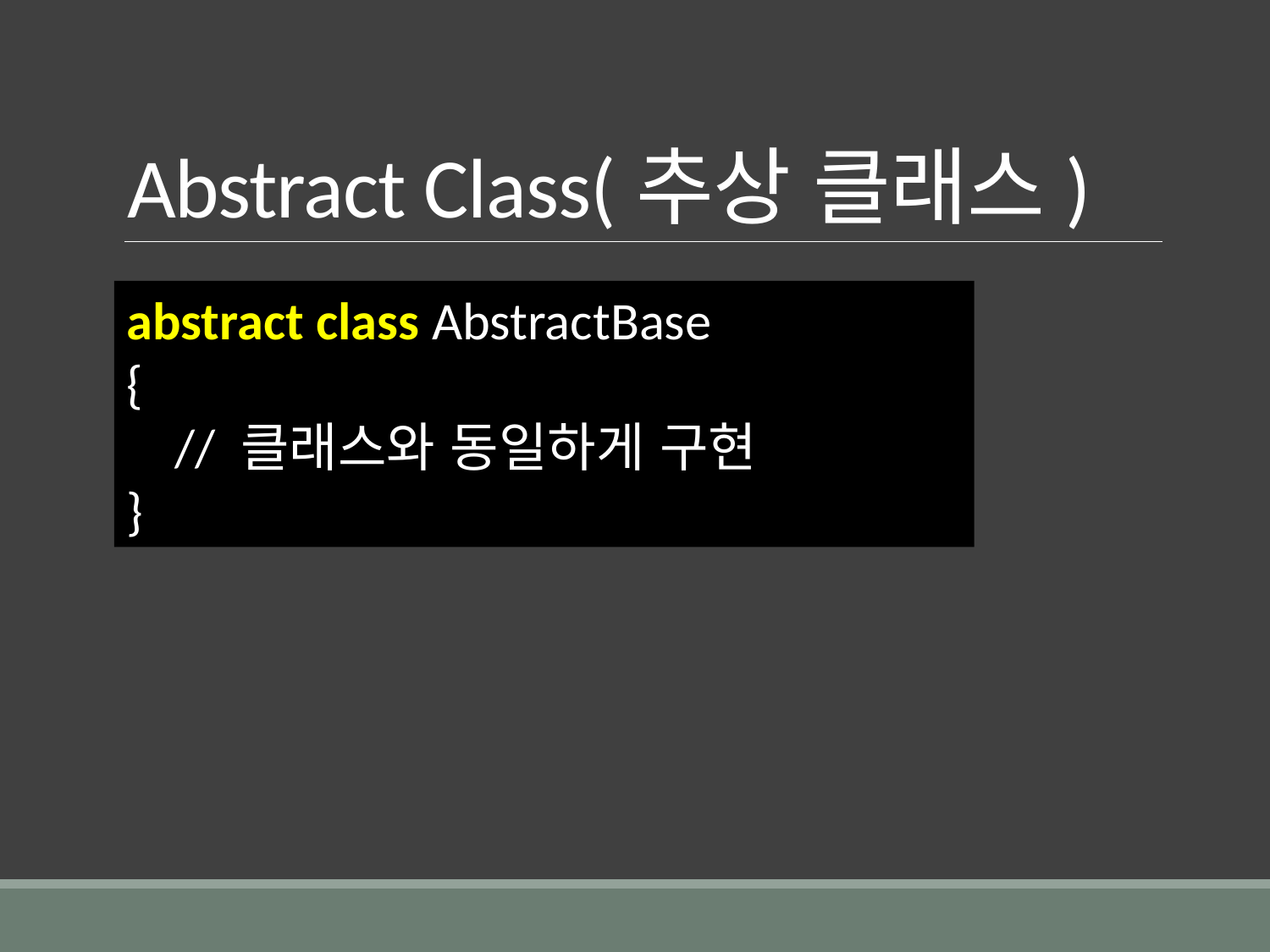

# Abstract Class(추상 클래스)
abstract class AbstractBase
{
    // 클래스와 동일하게 구현
}